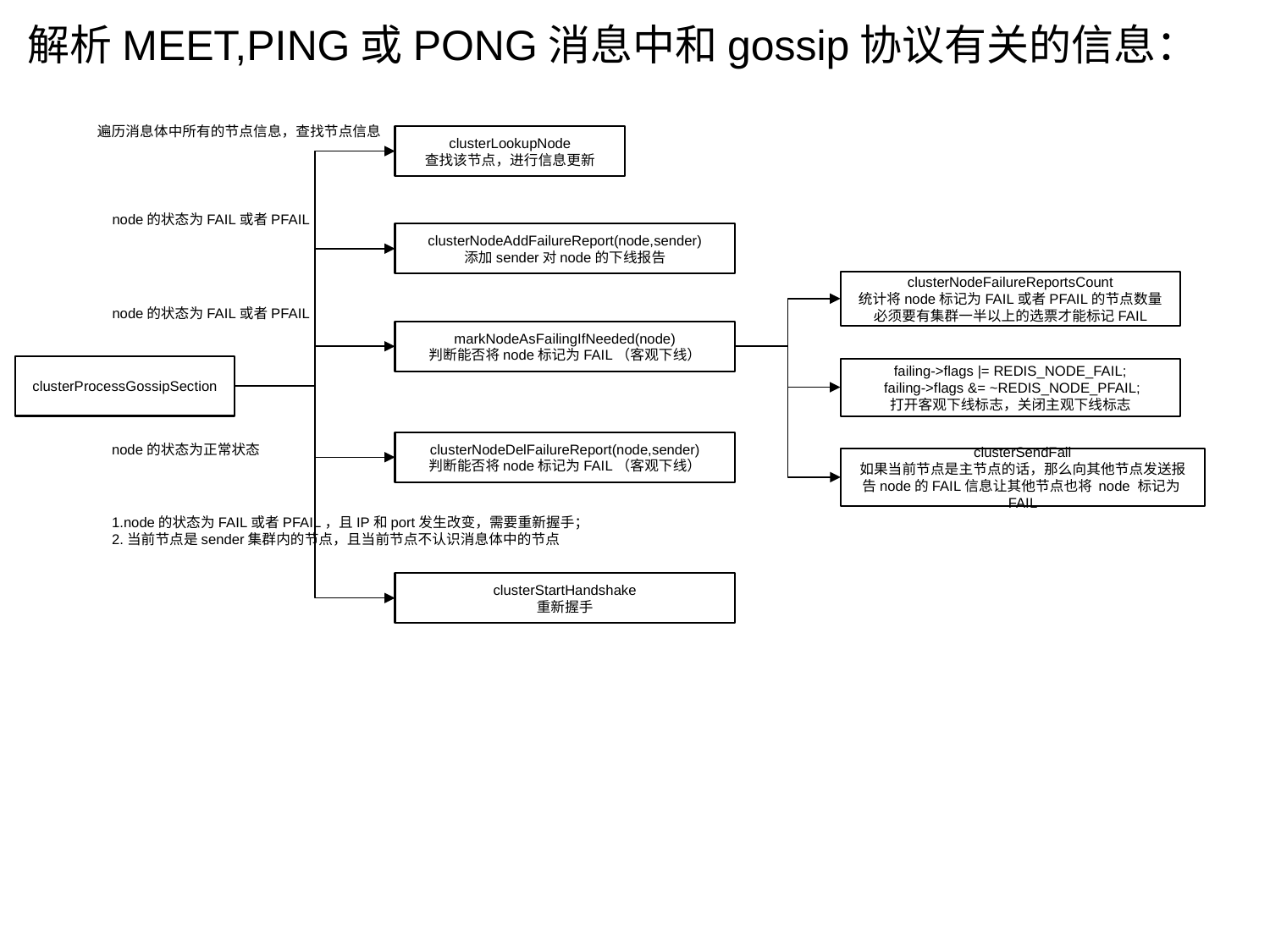

解析MEET,PING或PONG消息中和gossip协议有关的信息：
遍历消息体中所有的节点信息，查找节点信息
clusterLookupNode
查找该节点，进行信息更新
node的状态为FAIL或者PFAIL
clusterNodeAddFailureReport(node,sender)
添加sender对node的下线报告
clusterNodeFailureReportsCount
统计将node标记为FAIL或者PFAIL的节点数量
必须要有集群一半以上的选票才能标记FAIL
node的状态为FAIL或者PFAIL
markNodeAsFailingIfNeeded(node)
判断能否将node标记为FAIL（客观下线）
clusterProcessGossipSection
failing->flags |= REDIS_NODE_FAIL;
 failing->flags &= ~REDIS_NODE_PFAIL;
打开客观下线标志，关闭主观下线标志
clusterNodeDelFailureReport(node,sender)
判断能否将node标记为FAIL（客观下线）
node的状态为正常状态
clusterSendFail
如果当前节点是主节点的话，那么向其他节点发送报告node的FAIL信息让其他节点也将 node 标记为FAIL
1.node的状态为FAIL或者PFAIL，且IP和port发生改变，需要重新握手；
2.当前节点是sender集群内的节点，且当前节点不认识消息体中的节点
clusterStartHandshake
重新握手